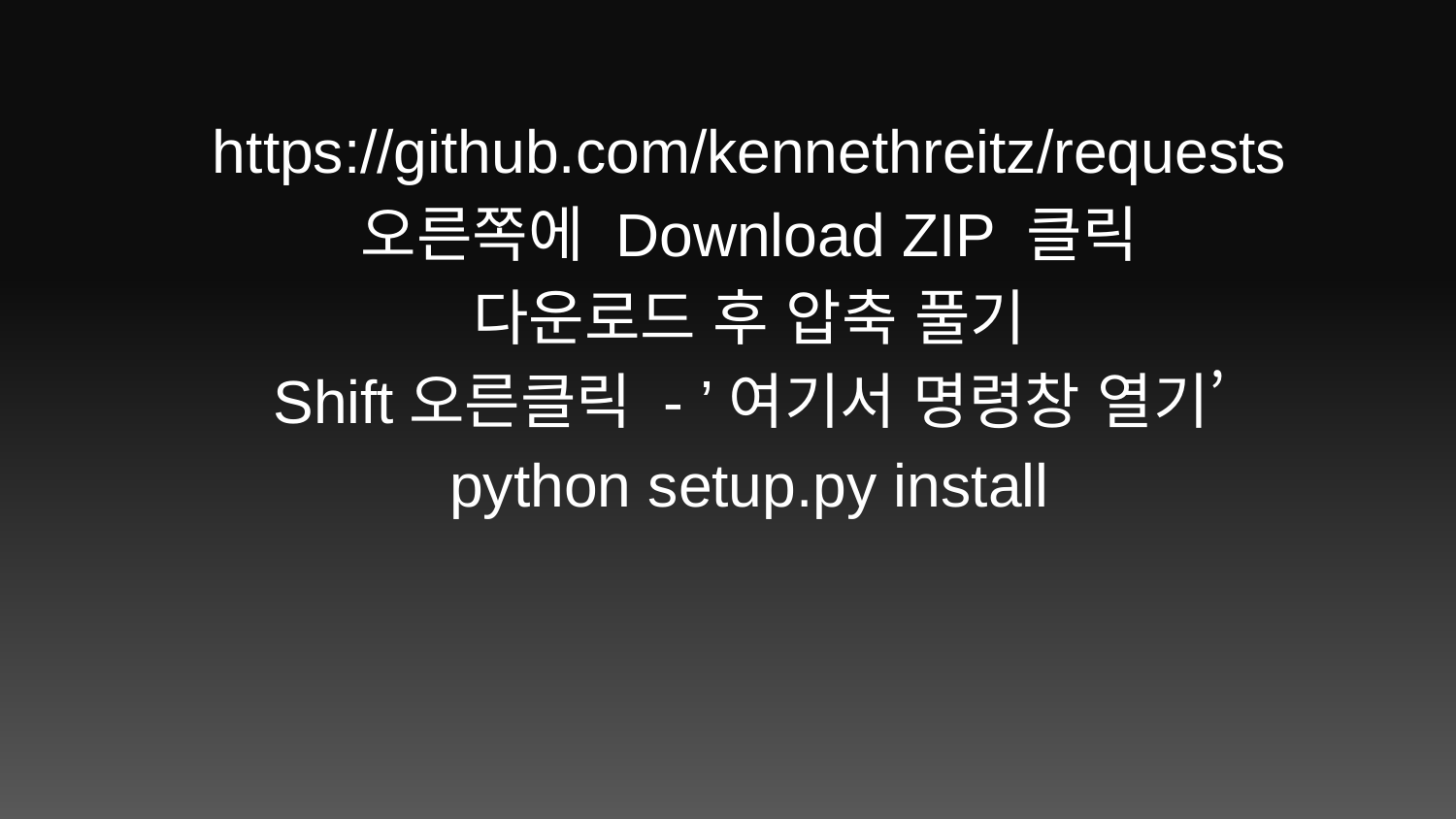

https://github.com/kennethreitz/requests
오른쪽에 Download ZIP 클릭
다운로드 후 압축 풀기
Shift오른클릭 - ’여기서 명령창 열기’
python setup.py install